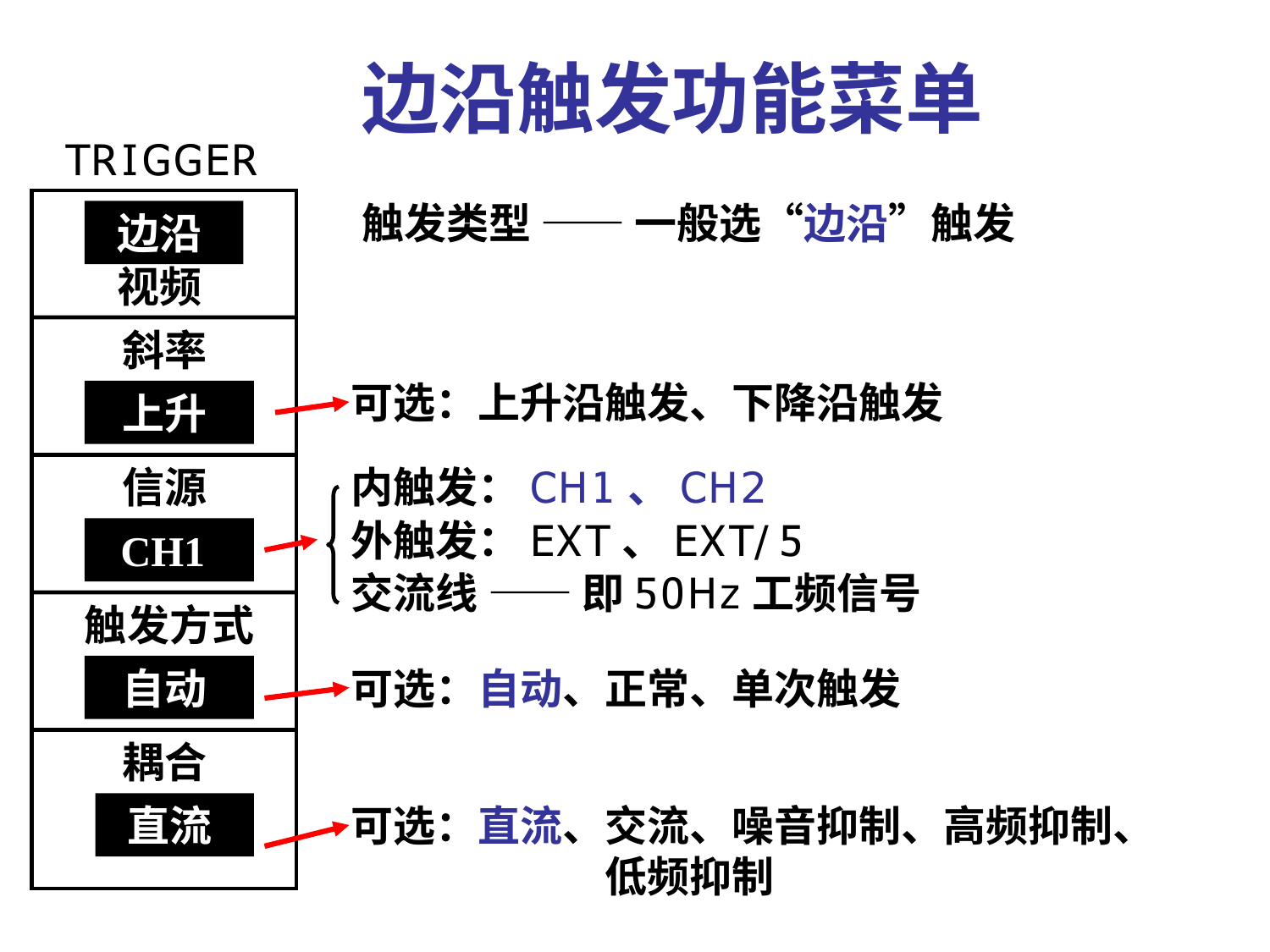

# 边沿触发功能菜单

TRIGGER
边沿
视频
斜率
上升
信源
CH1
触发方式
自动
耦合
直流

触发类型 —— 一般选“边沿”触发
可选：上升沿触发、下降沿触发

内触发：CH1、CH2

外触发：EXT、EXT/5

交流线 —— 即50Hz工频信号
可选：自动、正常、单次触发

可选：直流、交流、噪音抑制、高频抑制、   		低频抑制